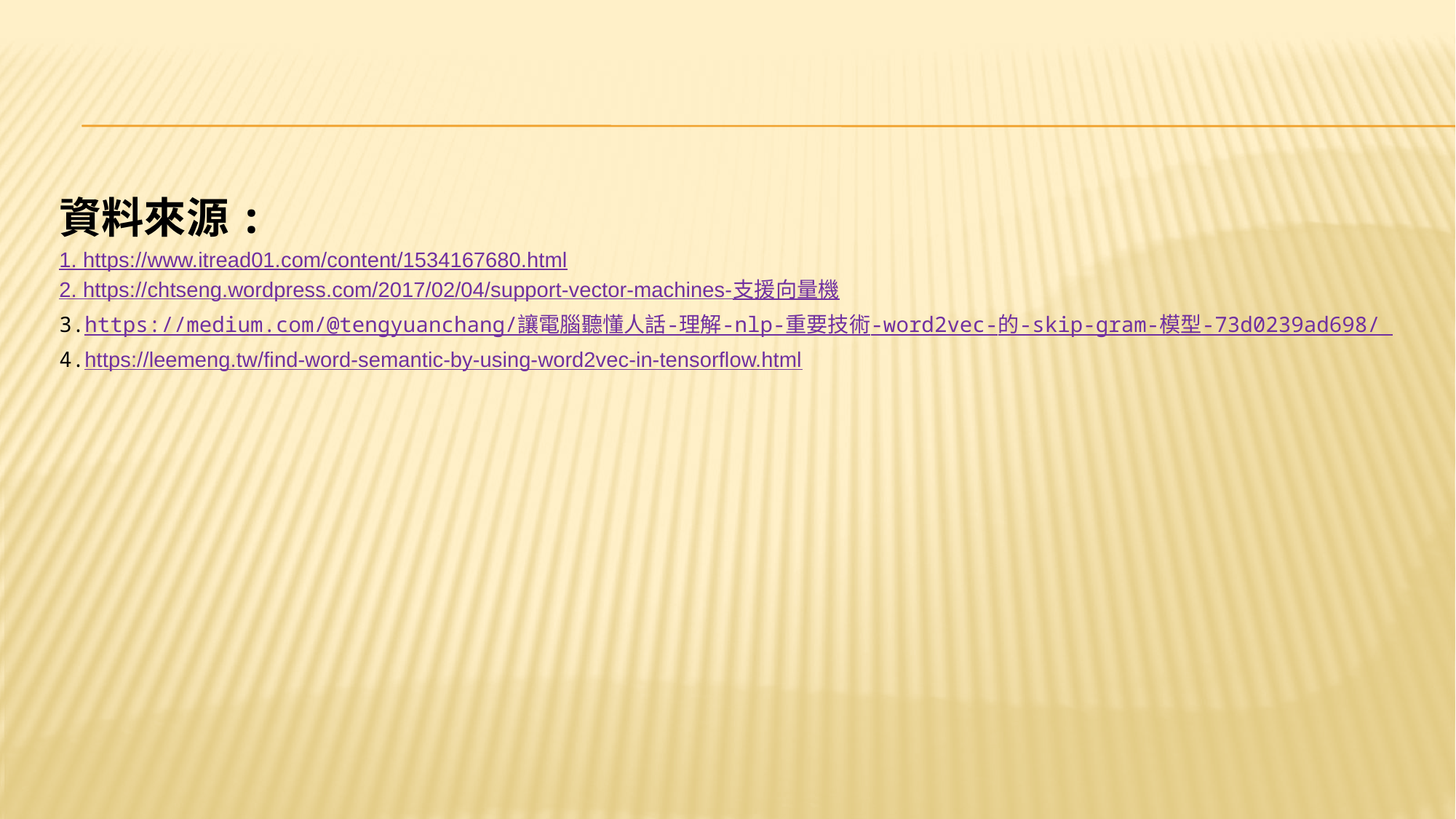

#
資料來源:
1. https://www.itread01.com/content/1534167680.html
2. https://chtseng.wordpress.com/2017/02/04/support-vector-machines-支援向量機
3.https://medium.com/@tengyuanchang/讓電腦聽懂人話-理解-nlp-重要技術-word2vec-的-skip-gram-模型-73d0239ad698/
4.https://leemeng.tw/find-word-semantic-by-using-word2vec-in-tensorflow.html